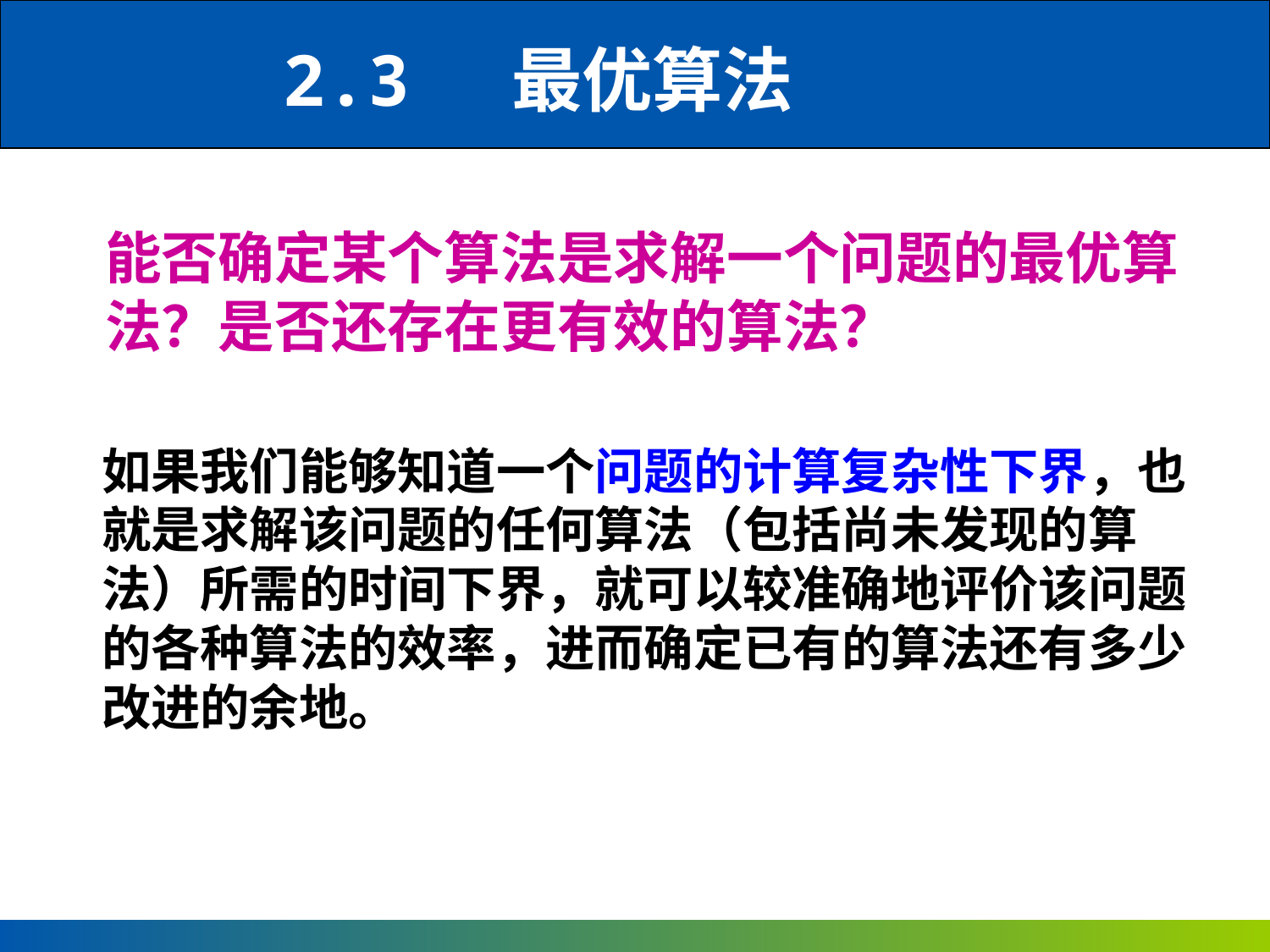

2.3  最优算法
能否确定某个算法是求解一个问题的最优算法？是否还存在更有效的算法？
如果我们能够知道一个问题的计算复杂性下界，也就是求解该问题的任何算法（包括尚未发现的算法）所需的时间下界，就可以较准确地评价该问题的各种算法的效率，进而确定已有的算法还有多少改进的余地。